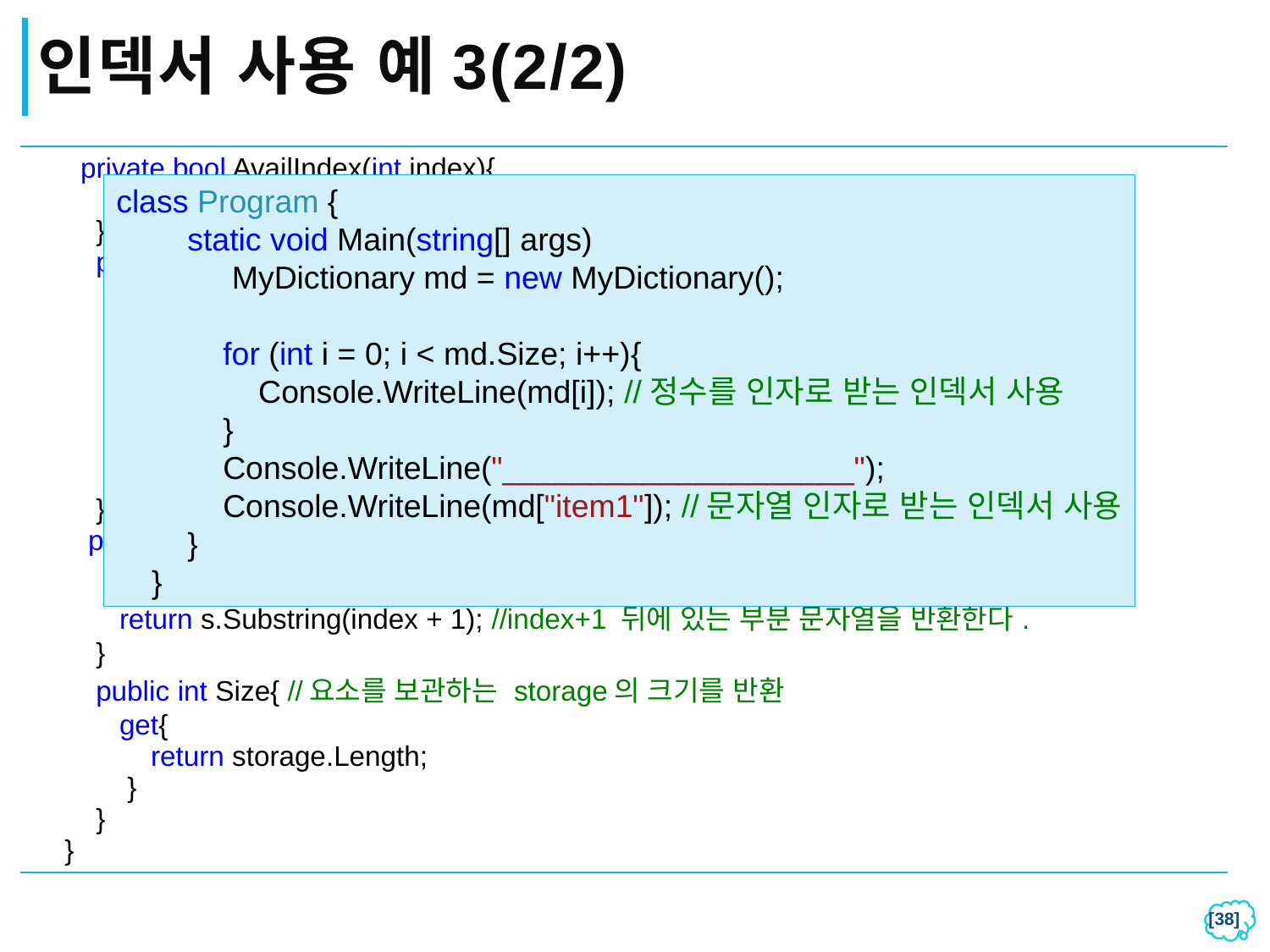

# 인덱서 사용 예3(2/2)
| private bool AvailIndex(int index){ return (index >= 0) && (index < storage.Length); } private string FindKey(string key) { foreach (string s in storage){ //보관된 각 요소에 대해 반복 수행 if (s.IndexOf(key) == 0){ //요소 문자열이 key로 시작할 때 return s; //요소 문자열 반환 } } return string.Empty; } private string GetValue(string s) { int index = s.IndexOf('='); //'='문자가 시작되는 위치를 찾는다. return s.Substring(index + 1); //index+1 뒤에 있는 부분 문자열을 반환한다. } public int Size{ //요소를 보관하는 storage의 크기를 반환 get{ return storage.Length; } } } |
| --- |
class Program {
        static void Main(string[] args)
             MyDictionary md = new MyDictionary();

            for (int i = 0; i < md.Size; i++){
                Console.WriteLine(md[i]); //정수를 인자로 받는 인덱서 사용
            }
            Console.WriteLine("____________________");
            Console.WriteLine(md["item1"]); //문자열 인자로 받는 인덱서 사용
        }
    }
|  |
| --- |
[38]